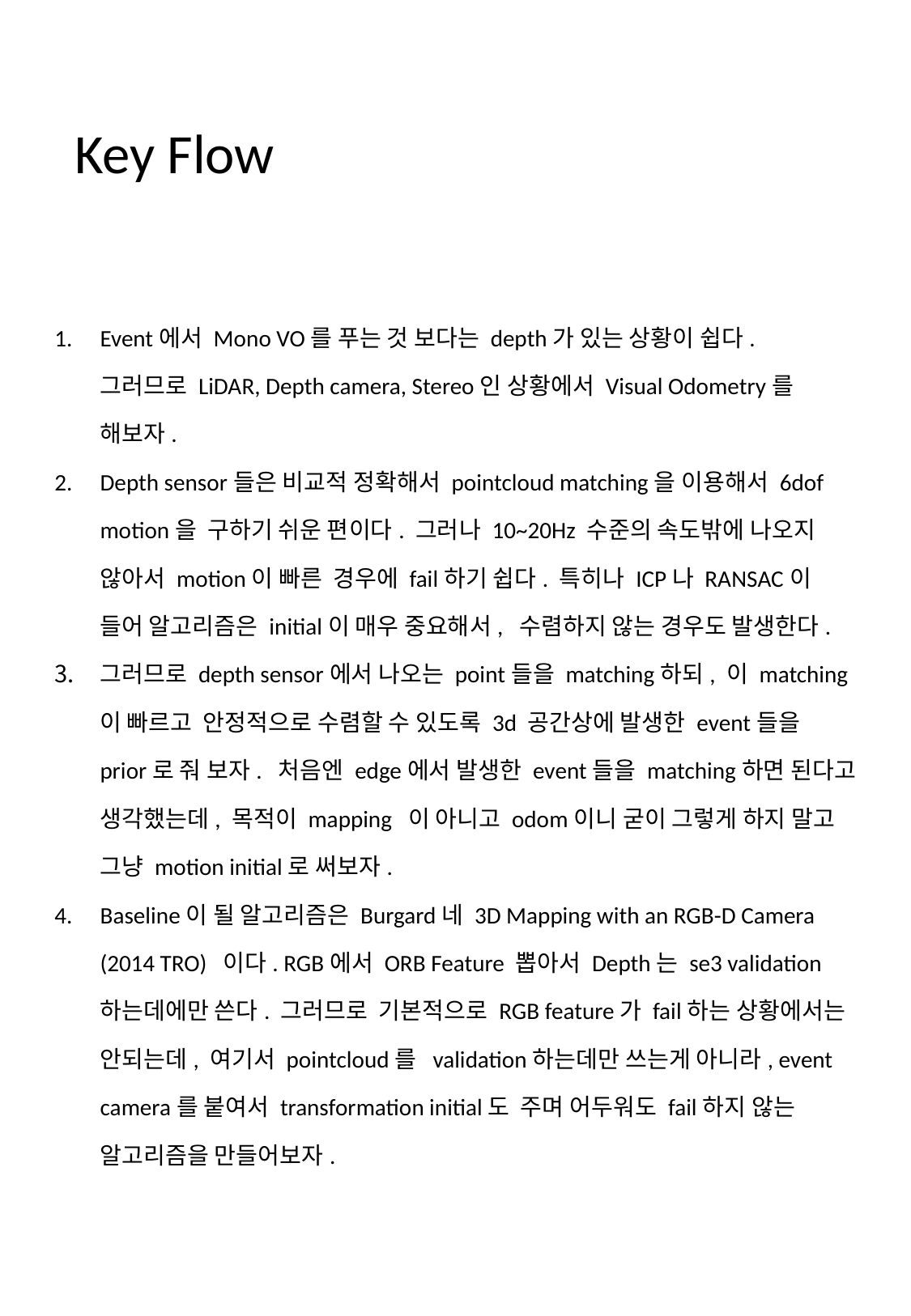

Key Flow
Event에서 Mono VO를 푸는 것 보다는 depth가 있는 상황이 쉽다.  그러므로 LiDAR, Depth camera, Stereo인 상황에서 Visual Odometry를 해보자.
Depth sensor들은 비교적 정확해서 pointcloud matching을 이용해서 6dof motion을  구하기 쉬운 편이다. 그러나 10~20Hz 수준의 속도밖에 나오지 않아서 motion이 빠른  경우에 fail하기 쉽다. 특히나 ICP나 RANSAC이 들어 알고리즘은 initial이 매우 중요해서,  수렴하지 않는 경우도 발생한다.
그러므로 depth sensor에서 나오는 point들을 matching하되, 이 matching이 빠르고  안정적으로 수렴할 수 있도록 3d 공간상에 발생한 event들을 prior로 줘 보자.  처음엔 edge에서 발생한 event들을 matching하면 된다고 생각했는데, 목적이 mapping  이 아니고 odom이니 굳이 그렇게 하지 말고 그냥 motion initial로 써보자.
Baseline이 될 알고리즘은 Burgard네 3D Mapping with an RGB-D Camera (2014 TRO)  이다. RGB에서 ORB Feature 뽑아서 Depth는 se3 validation하는데에만 쓴다. 그러므로  기본적으로 RGB feature가 fail하는 상황에서는 안되는데, 여기서 pointcloud를  validation하는데만 쓰는게 아니라, event camera를 붙여서 transformation initial도  주며 어두워도 fail하지 않는 알고리즘을 만들어보자.